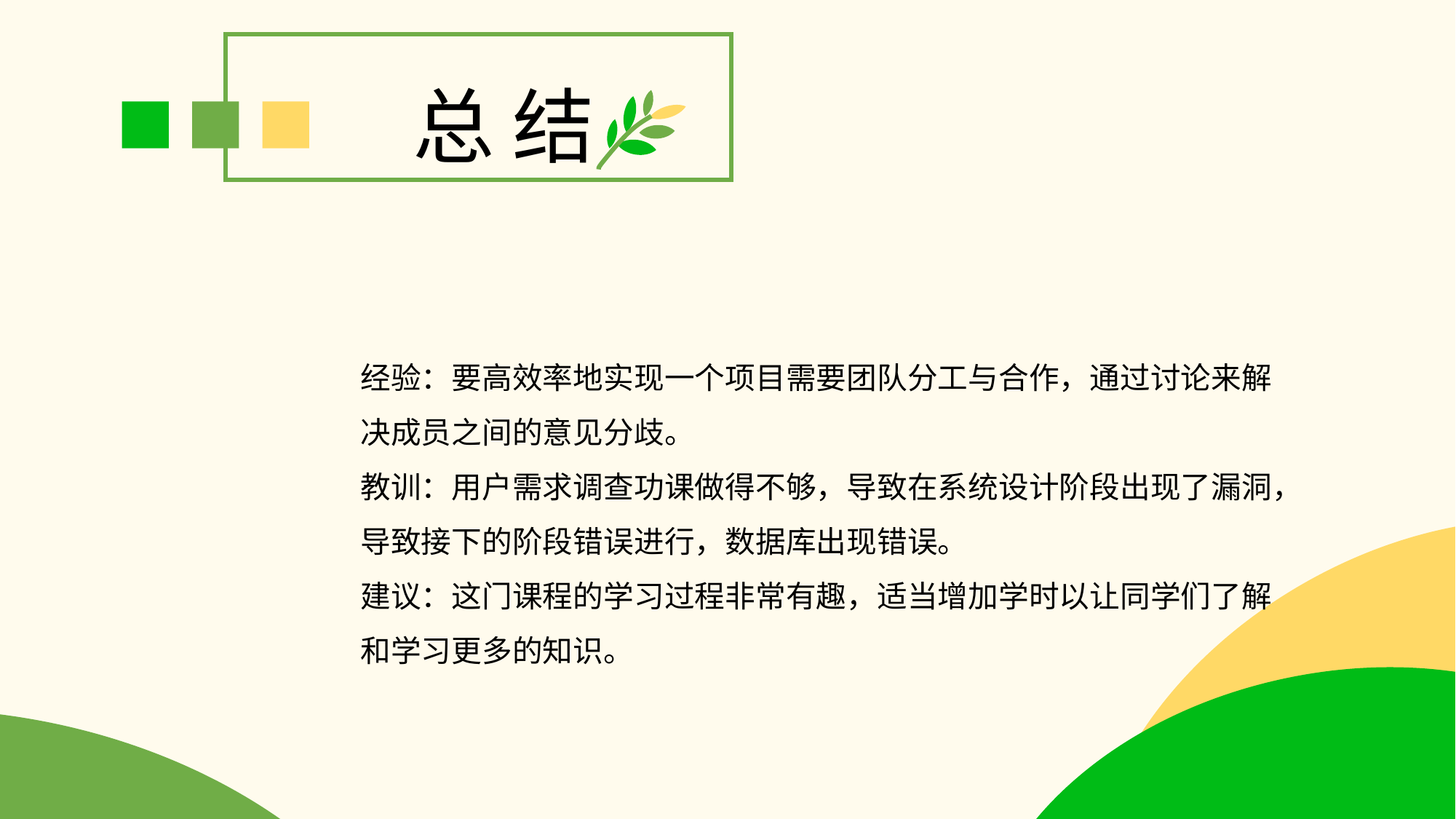

总 结

经验：要高效率地实现一个项目需要团队分工与合作，通过讨论来解决成员之间的意见分歧。
教训：用户需求调查功课做得不够，导致在系统设计阶段出现了漏洞，导致接下的阶段错误进行，数据库出现错误。
建议：这门课程的学习过程非常有趣，适当增加学时以让同学们了解和学习更多的知识。